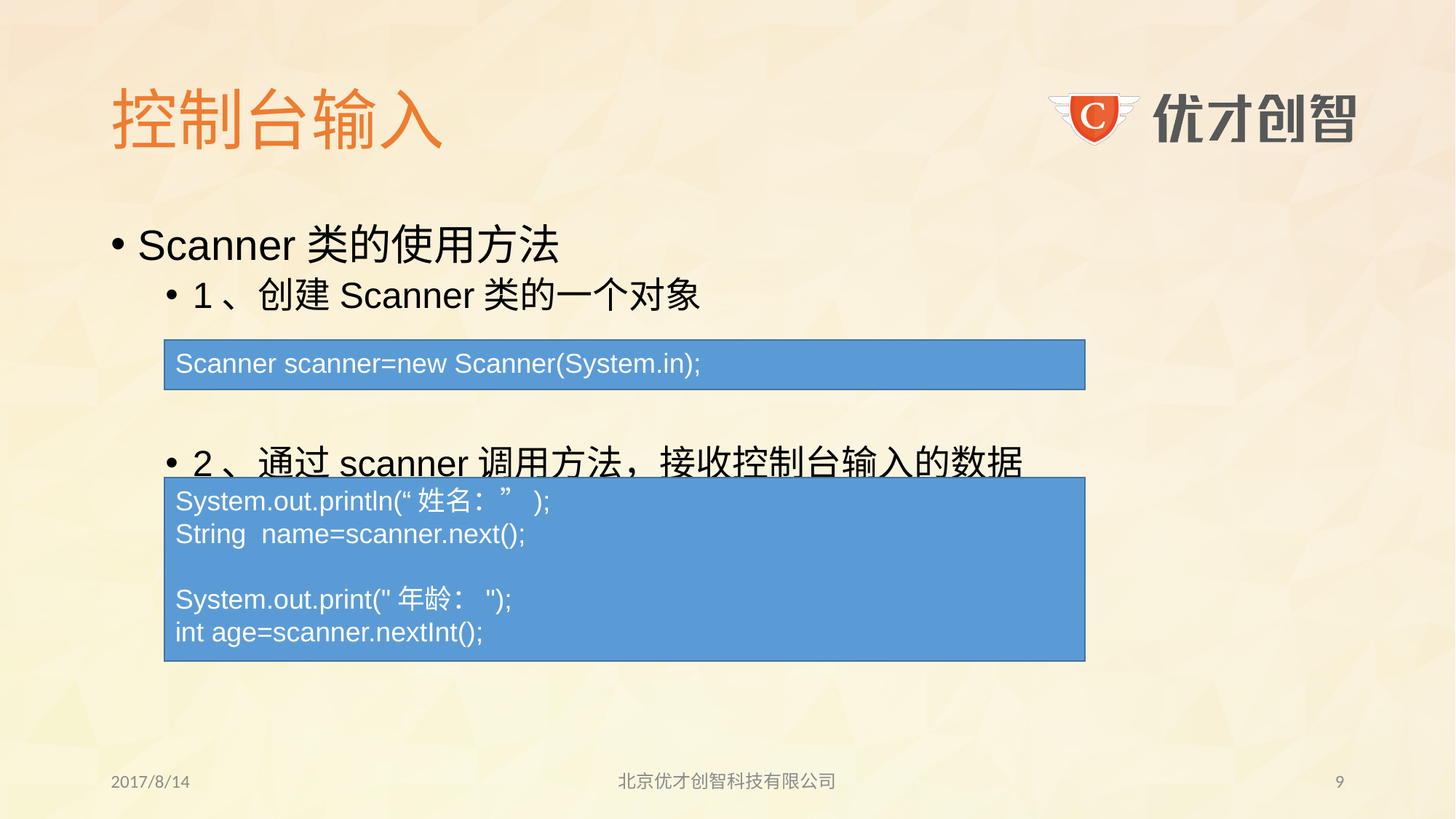

# 控制台输入
Scanner类的使用方法
1、创建Scanner类的一个对象

2、通过scanner调用方法，接收控制台输入的数据
Scanner scanner=new Scanner(System.in);
System.out.println(“姓名：”);
String  name=scanner.next();

System.out.print("年龄：");
int age=scanner.nextInt();
2017/8/14
北京优才创智科技有限公司
9